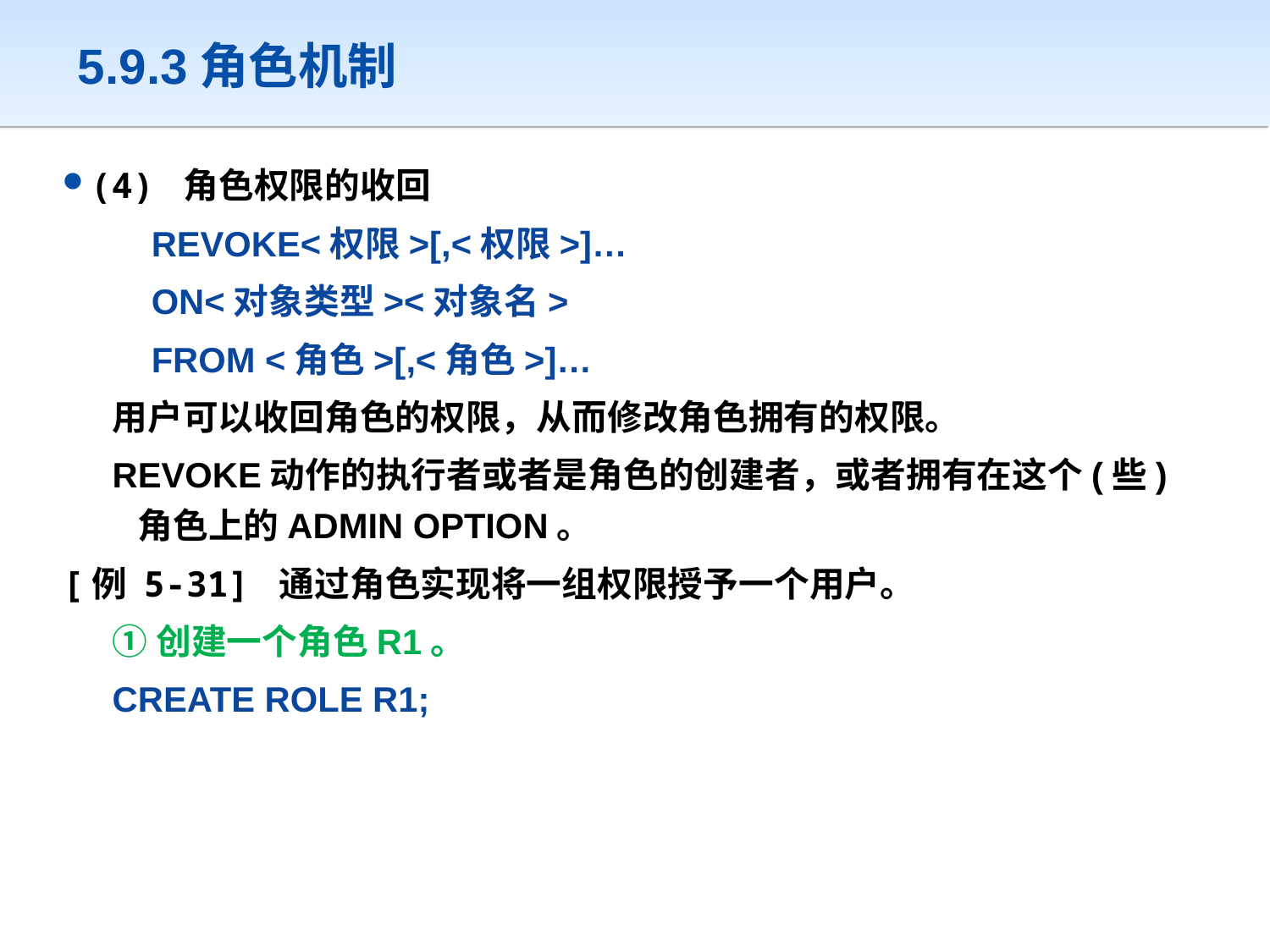

# 5.9.3角色机制
(4) 角色权限的收回
    REVOKE<权限>[,<权限>]…
    ON<对象类型><对象名>
    FROM <角色>[,<角色>]…
用户可以收回角色的权限，从而修改角色拥有的权限。
REVOKE动作的执行者或者是角色的创建者，或者拥有在这个(些)角色上的ADMIN OPTION。
[例 5-31] 通过角色实现将一组权限授予一个用户。
①创建一个角色R1。
CREATE ROLE R1;